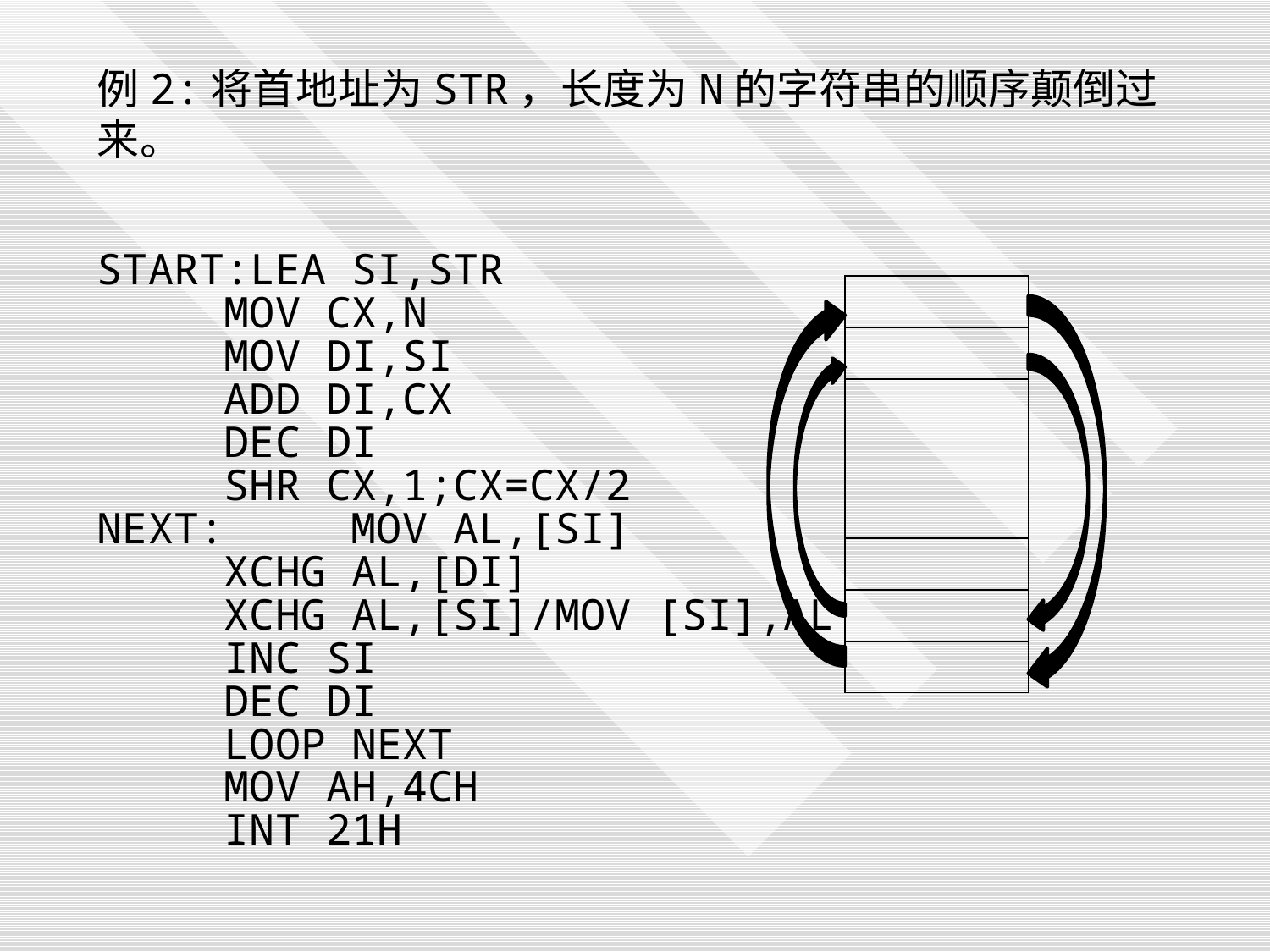

例2:将首地址为STR，长度为N的字符串的顺序颠倒过来。

START:LEA SI,STR
	MOV CX,N
	MOV DI,SI
	ADD DI,CX
	DEC DI
	SHR CX,1;CX=CX/2
NEXT:	MOV AL,[SI]
	XCHG AL,[DI]
	XCHG AL,[SI]/MOV [SI],AL
	INC SI
	DEC DI
	LOOP NEXT
	MOV AH,4CH
	INT 21H
|  |
| --- |
|  |
|  |
|  |
|  |
|  |